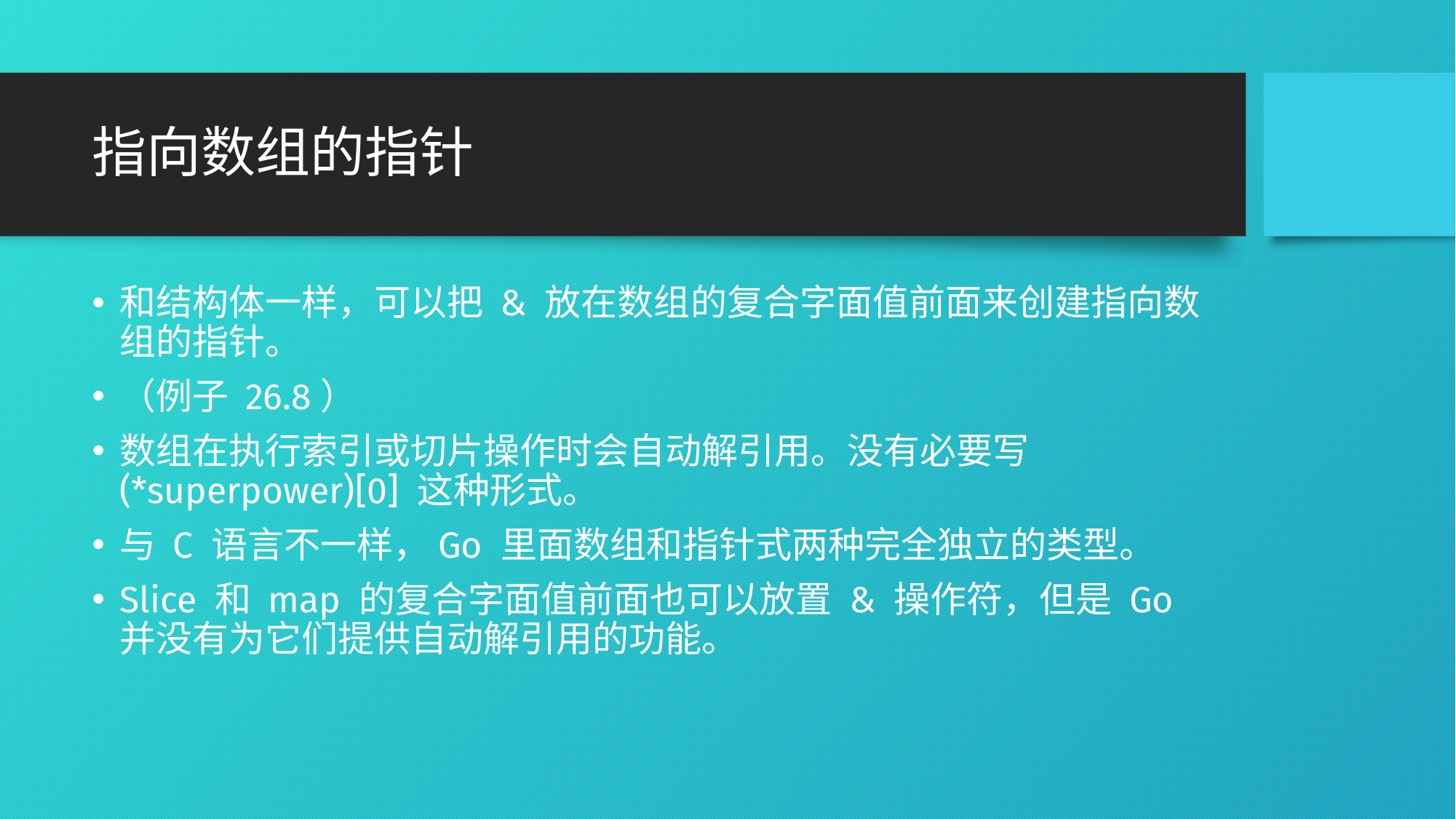

# 指向数组的指针
和结构体一样，可以把 & 放在数组的复合字面值前面来创建指向数组的指针。
（例子 26.8）
数组在执行索引或切片操作时会自动解引用。没有必要写 (*superpower)[0] 这种形式。
与 C 语言不一样，Go 里面数组和指针式两种完全独立的类型。
Slice 和 map 的复合字面值前面也可以放置 & 操作符，但是 Go 并没有为它们提供自动解引用的功能。